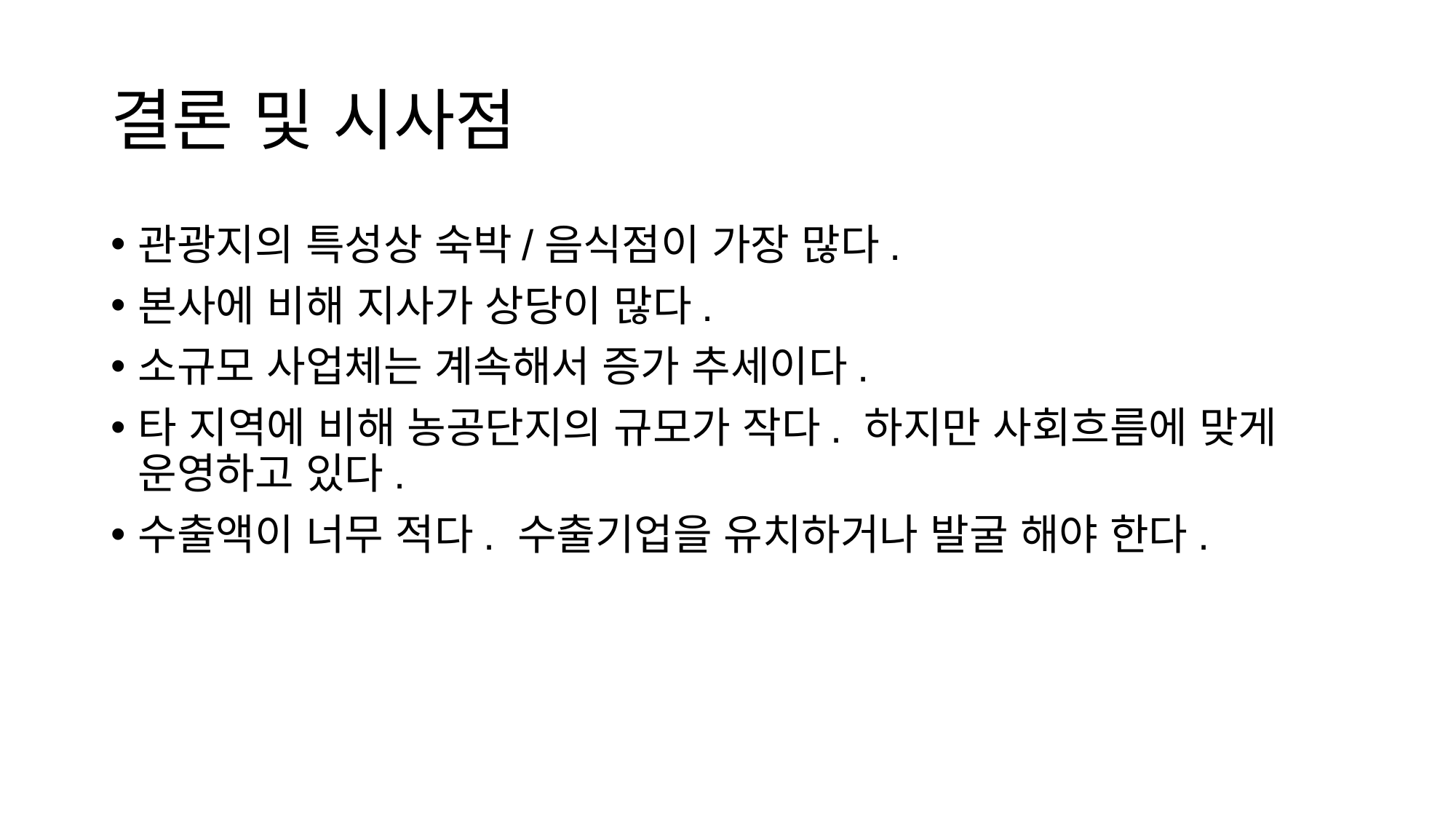

# 결론 및 시사점
관광지의 특성상 숙박/음식점이 가장 많다.
본사에 비해 지사가 상당이 많다.
소규모 사업체는 계속해서 증가 추세이다.
타 지역에 비해 농공단지의 규모가 작다. 하지만 사회흐름에 맞게 운영하고 있다.
수출액이 너무 적다. 수출기업을 유치하거나 발굴 해야 한다.